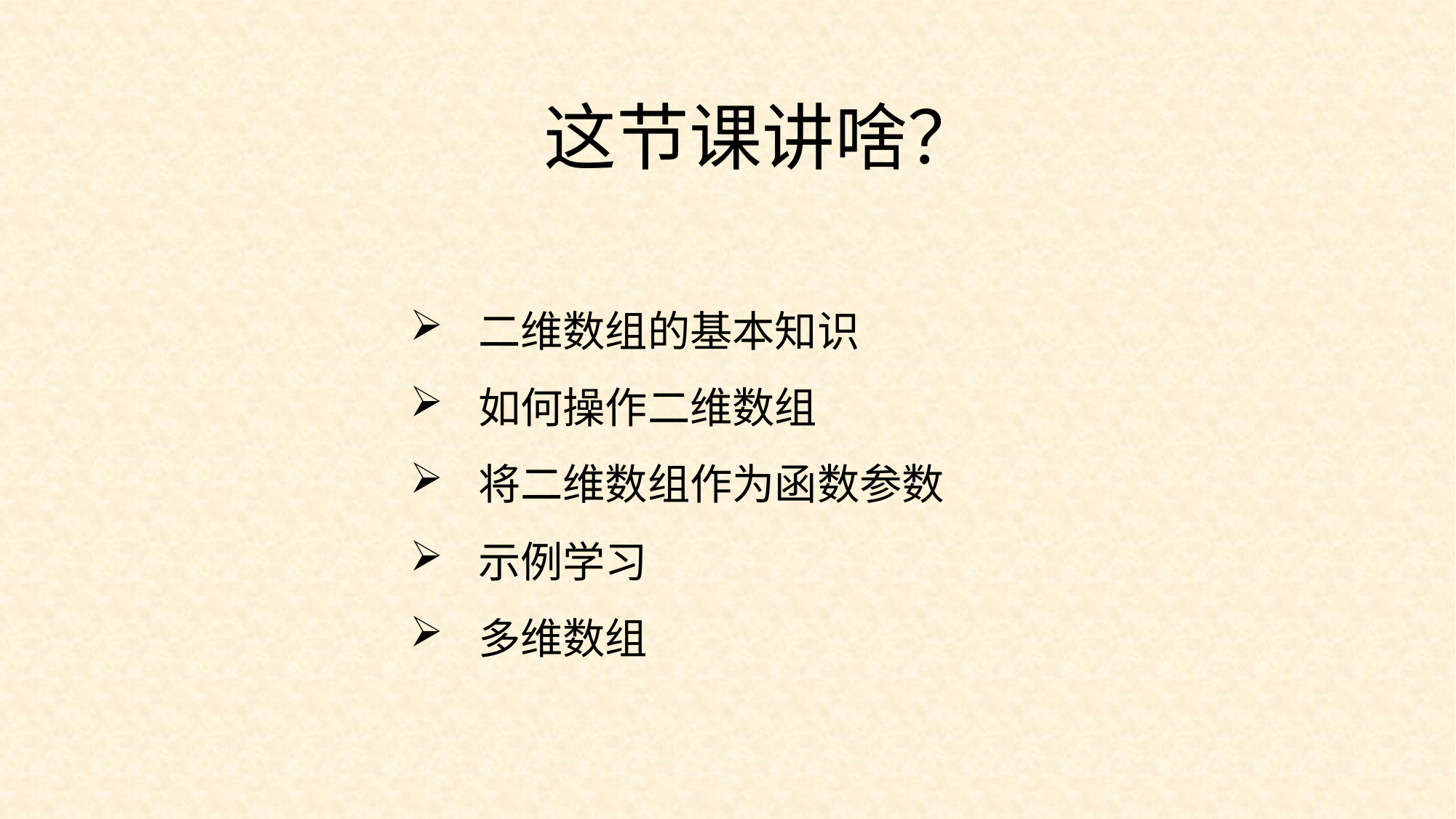

这节课讲啥？

二维数组的基本知识
如何操作二维数组
将二维数组作为函数参数
示例学习
多维数组